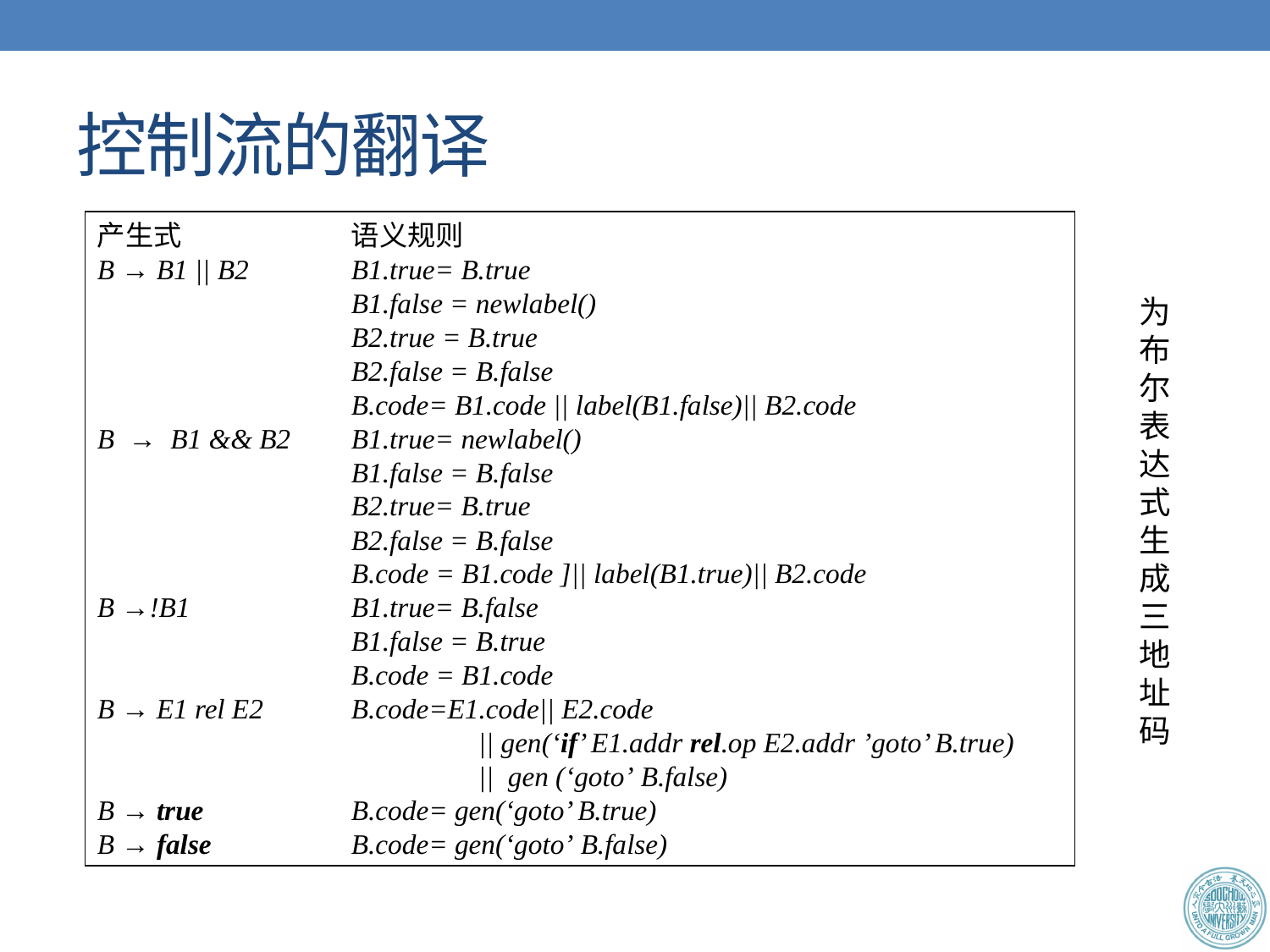

# 控制流的翻译
产生式 		语义规则
B → B1 || B2	B1.true= B.true
		B1.false = newlabel()
		B2.true = B.true
		B2.false = B.false
		B.code= B1.code || label(B1.false)|| B2.code
B  →  B1 && B2 	B1.true= newlabel()
		B1.false = B.false
		B2.true= B.true
		B2.false = B.false
		B.code = B1.code ]|| label(B1.true)|| B2.code
B →!B1 		B1.true= B.false
		B1.false = B.true
		B.code = B1.code
B → E1 rel E2	B.code=E1.code|| E2.code
			|| gen(‘if’ E1.addr rel.op E2.addr ’goto’ B.true)
			||  gen (‘goto’ B.false)
B → true 		B.code= gen(‘goto’ B.true)
B → false		B.code= gen(‘goto’ B.false)
为布尔表达式生成三地址码